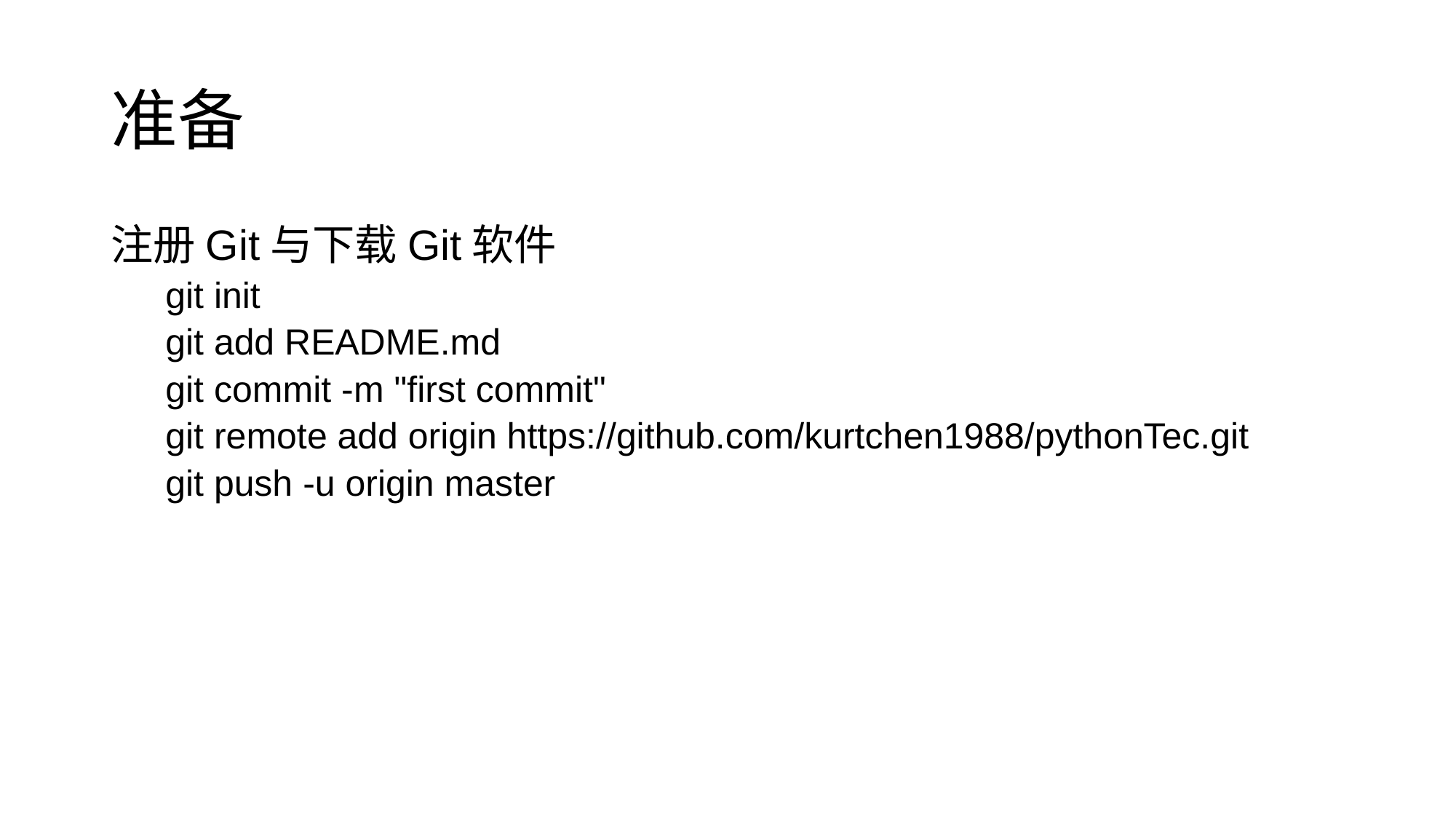

# 准备
注册Git与下载Git软件
git init
git add README.md
git commit -m "first commit"
git remote add origin https://github.com/kurtchen1988/pythonTec.git
git push -u origin master